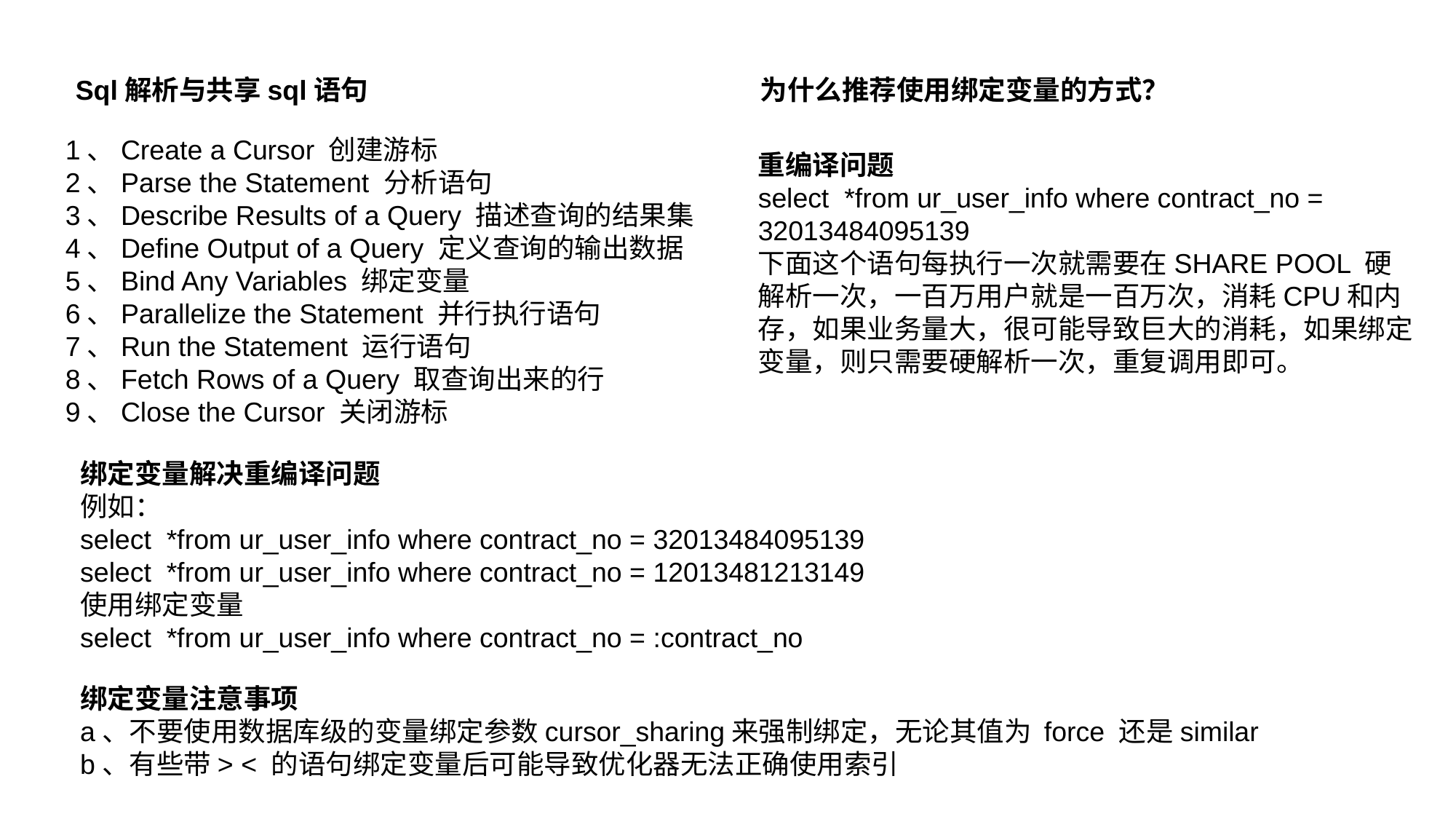

Sql解析与共享sql语句
为什么推荐使用绑定变量的方式？
1、Create a Cursor 创建游标
2、Parse the Statement 分析语句
3、Describe Results of a Query 描述查询的结果集
4、Define Output of a Query 定义查询的输出数据
5、Bind Any Variables 绑定变量
6、Parallelize the Statement 并行执行语句
7、Run the Statement 运行语句
8、Fetch Rows of a Query 取查询出来的行
9、Close the Cursor 关闭游标
重编译问题
select  *from ur_user_info where contract_no = 32013484095139
下面这个语句每执行一次就需要在SHARE POOL 硬解析一次，一百万用户就是一百万次，消耗CPU和内存，如果业务量大，很可能导致巨大的消耗，如果绑定变量，则只需要硬解析一次，重复调用即可。

绑定变量解决重编译问题
例如：
select  *from ur_user_info where contract_no = 32013484095139
select  *from ur_user_info where contract_no = 12013481213149
使用绑定变量
select  *from ur_user_info where contract_no = :contract_no
绑定变量注意事项
a、不要使用数据库级的变量绑定参数cursor_sharing来强制绑定，无论其值为 force 还是similar
b、有些带> < 的语句绑定变量后可能导致优化器无法正确使用索引